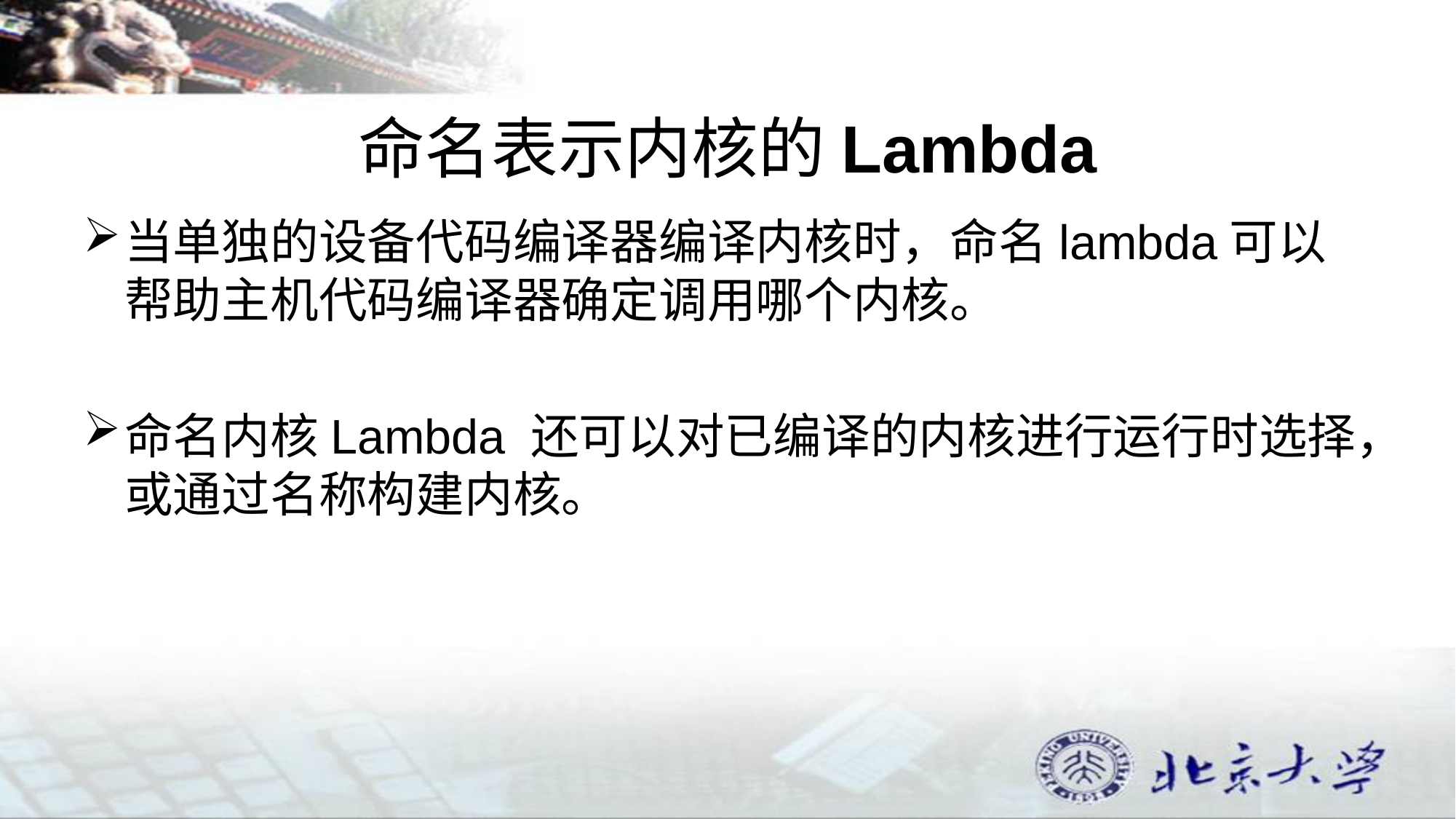

# 命名表示内核的Lambda
当单独的设备代码编译器编译内核时，命名lambda可以帮助主机代码编译器确定调用哪个内核。

命名内核Lambda 还可以对已编译的内核进行运行时选择，或通过名称构建内核。